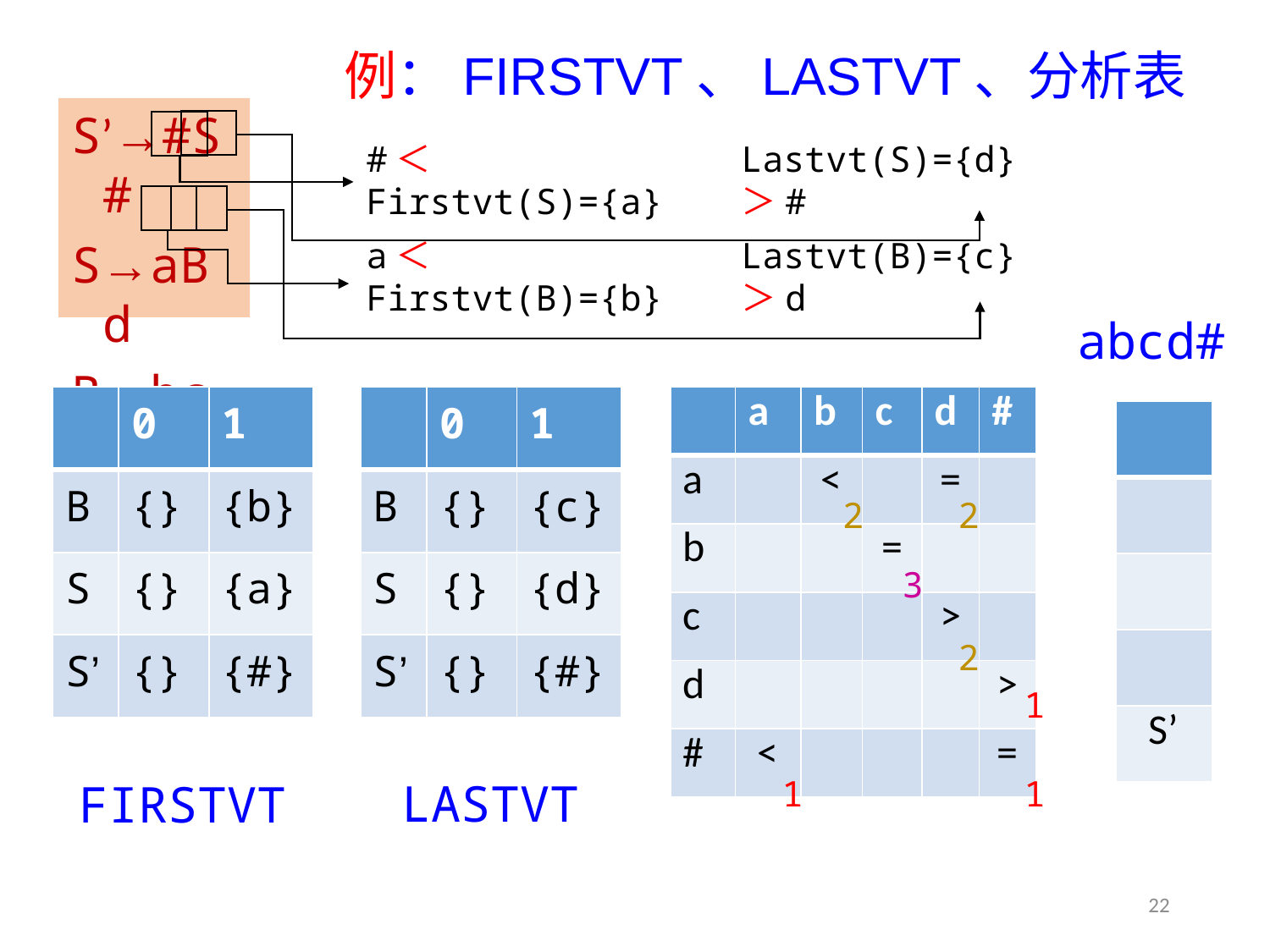

# 例：FIRSTVT、LASTVT、分析表
S’→#S#
S→aBd
B→bc

Lastvt(S)={d}＞#

#＜Firstvt(S)={a}

a＜Firstvt(B)={b}

Lastvt(B)={c}＞d
abcd#
|  | 0 | 1 |
| --- | --- | --- |
| B | {} | {b} |
| S | {} | {a} |
| S’ | {} | {#} |
|  | 0 | 1 |
| --- | --- | --- |
| B | {} | {c} |
| S | {} | {d} |
| S’ | {} | {#} |
|  | a | b | c | d | # |
| --- | --- | --- | --- | --- | --- |
| a |  | < |  | = |  |
| b |  |  | = |  |  |
| c |  |  |  | > |  |
| d |  |  |  |  | > |
| # | < |  |  |  | = |
|  |
| --- |
|  |
|  |
|  |
| # |
|  |
| --- |
|  |
|  |
| a |
| # |
|  |
| --- |
|  |
| b |
| a |
| # |
|  |
| --- |
| c |
| b |
| a |
| # |
|  |
| --- |
|  |
| B |
| a |
| # |
|  |
| --- |
| d |
| B |
| a |
| # |
|  |
| --- |
|  |
|  |
| S |
| # |
|  |
| --- |
|  |
| # |
| S |
| # |
|  |
| --- |
|  |
|  |
|  |
| S’ |
2
2
2
3
1
1
1
LASTVT
FIRSTVT
22